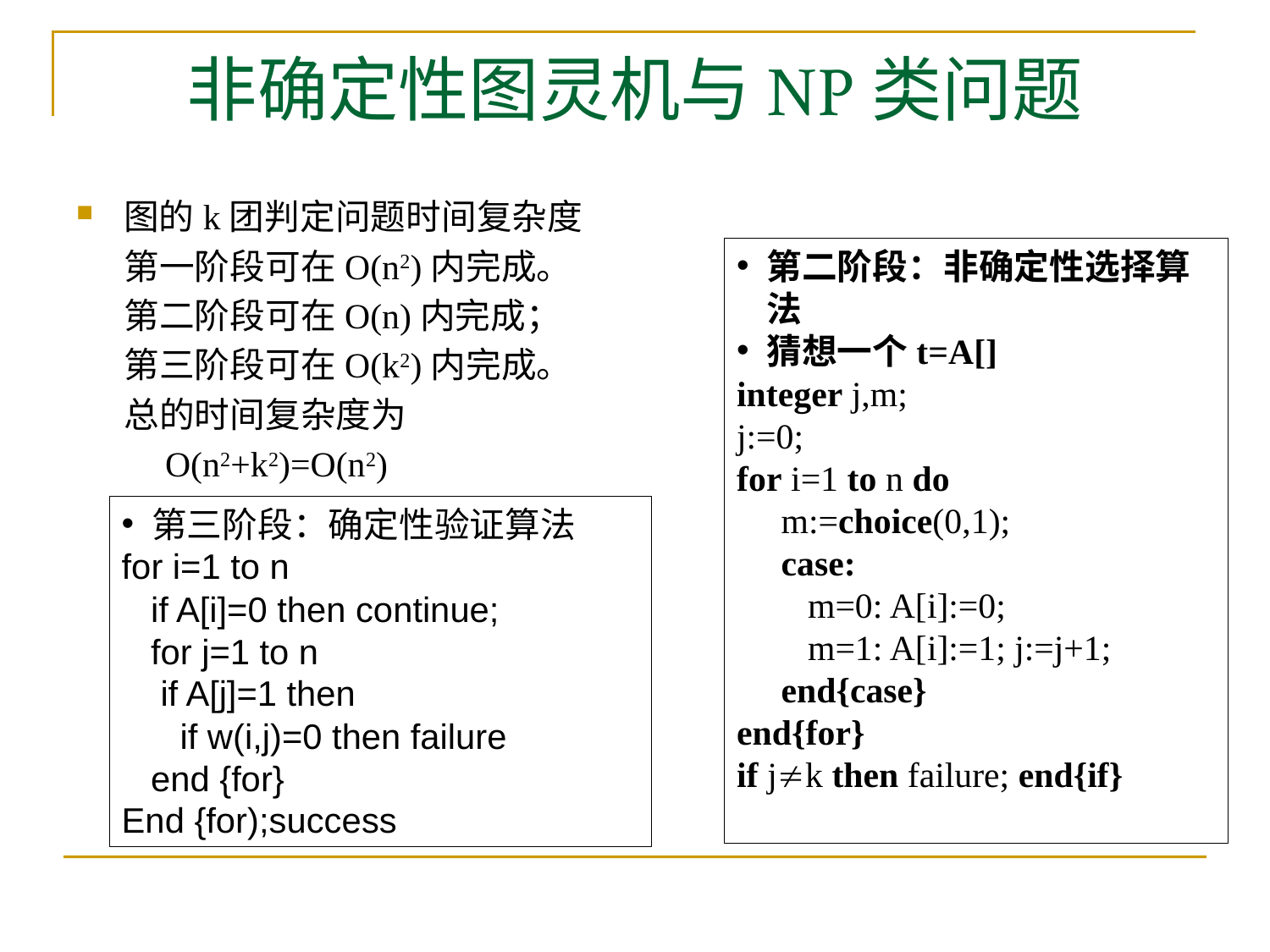

# 非确定性图灵机与NP类问题
图的k团判定问题时间复杂度
第一阶段可在O(n2)内完成。
第二阶段可在O(n)内完成；
第三阶段可在O(k2)内完成。
总的时间复杂度为
          O(n2+k2)=O(n2)

第二阶段：非确定性选择算法
猜想一个t=A[]
integer j,m;
j:=0;
for i=1 to n do
     m:=choice(0,1);
     case:
        m=0: A[i]:=0;
        m=1: A[i]:=1; j:=j+1;
     end{case}
end{for}
if j≠k then failure; end{if}

第三阶段：确定性验证算法
for i=1 to n
   if A[i]=0 then continue;
   for j=1 to n
    if A[j]=1 then
      if w(i,j)=0 then failure
   end {for}
End {for);success